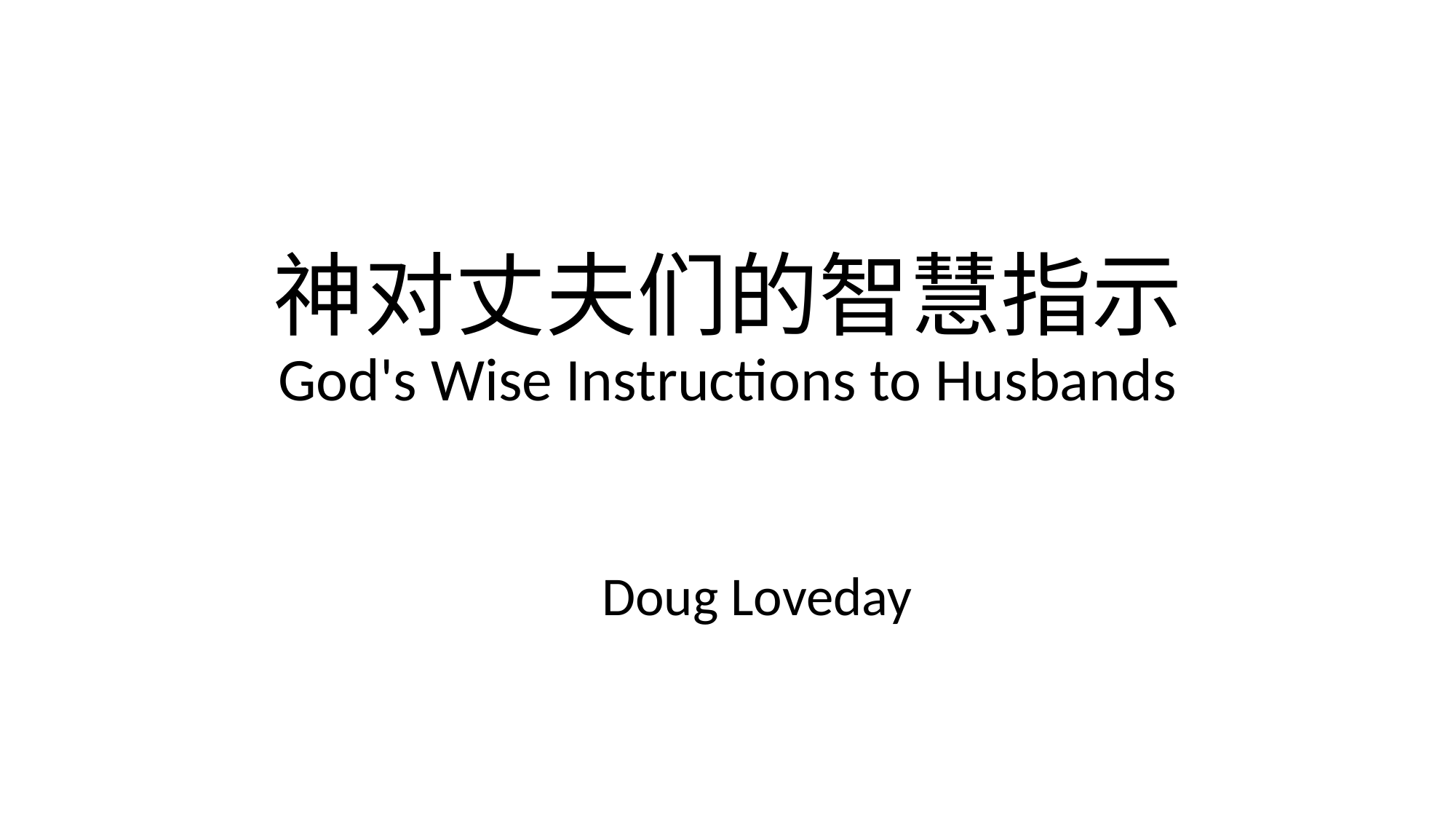

# 神对丈夫们的智慧指示 God's Wise Instructions to Husbands
Doug Loveday